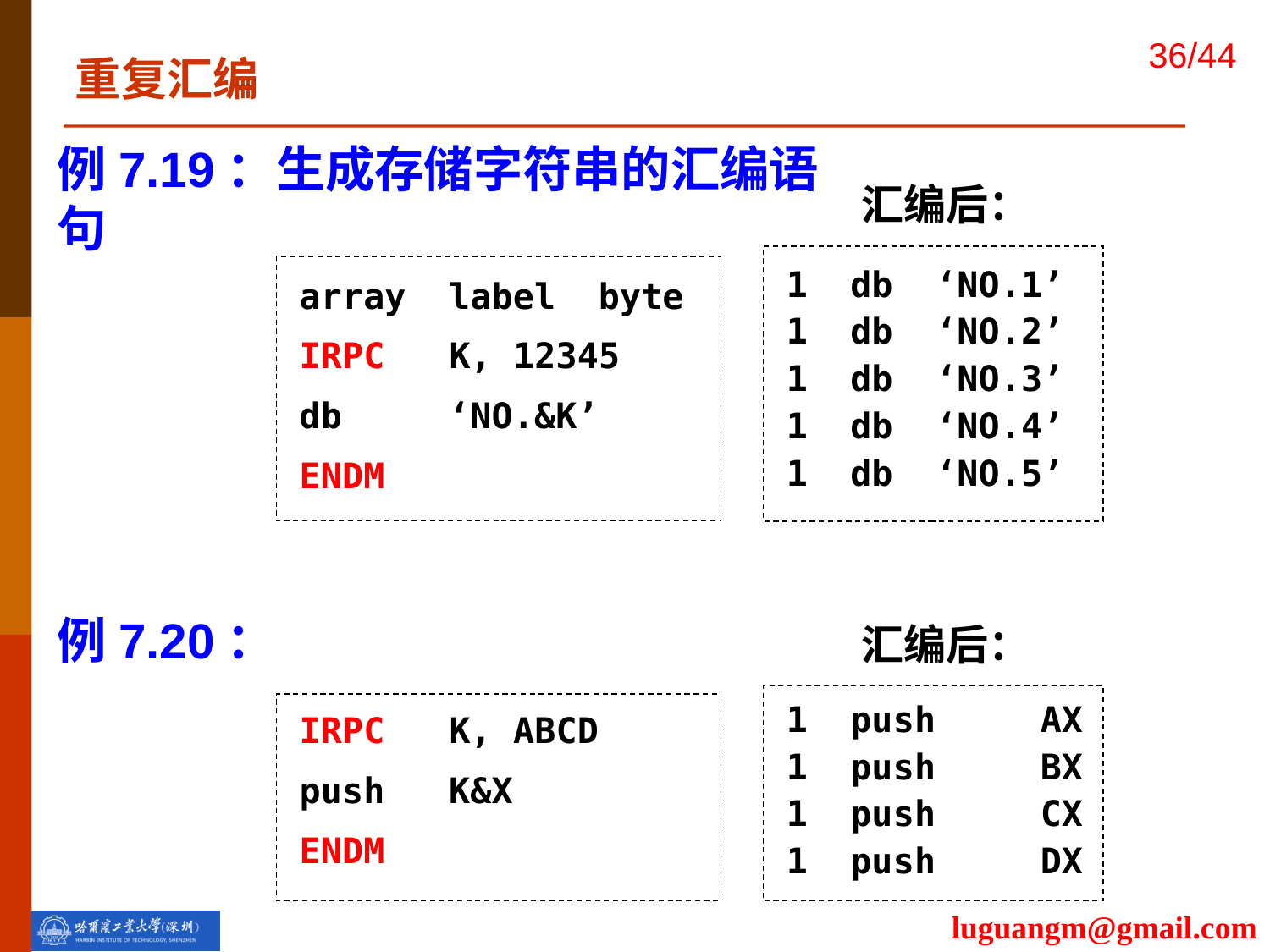

重复汇编
例7.19：生成存储字符串的汇编语句
汇编后：

array  label  byte
IRPC   K, 12345
db     ‘NO.&K’
ENDM
1  db  ‘NO.1’
1  db  ‘NO.2’
1  db  ‘NO.3’
1  db  ‘NO.4’
1  db  ‘NO.5’
例7.20：
汇编后：

IRPC   K, ABCD
push   K&X
ENDM
1  push	AX
1  push	BX
1  push	CX
1  push	DX